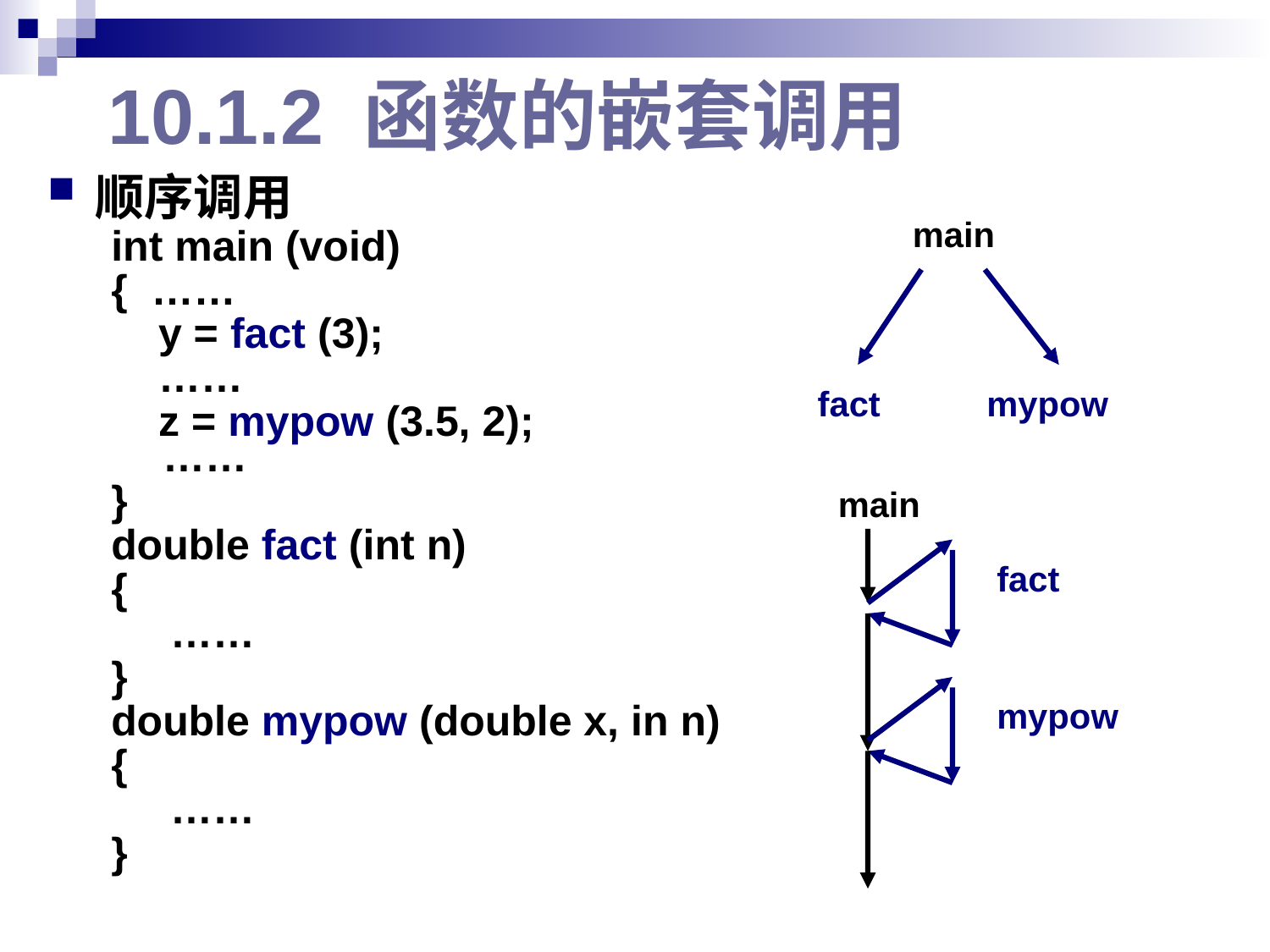

# 10.1.2 函数的嵌套调用
顺序调用
int main (void)
{  ……
    y = fact (3);
    ……
    z = mypow (3.5, 2);
 ……
}
double fact (int n)
{
     ……
}
double mypow (double x, in n)
{
     ……
}
main

fact
mypow
main
fact
mypow